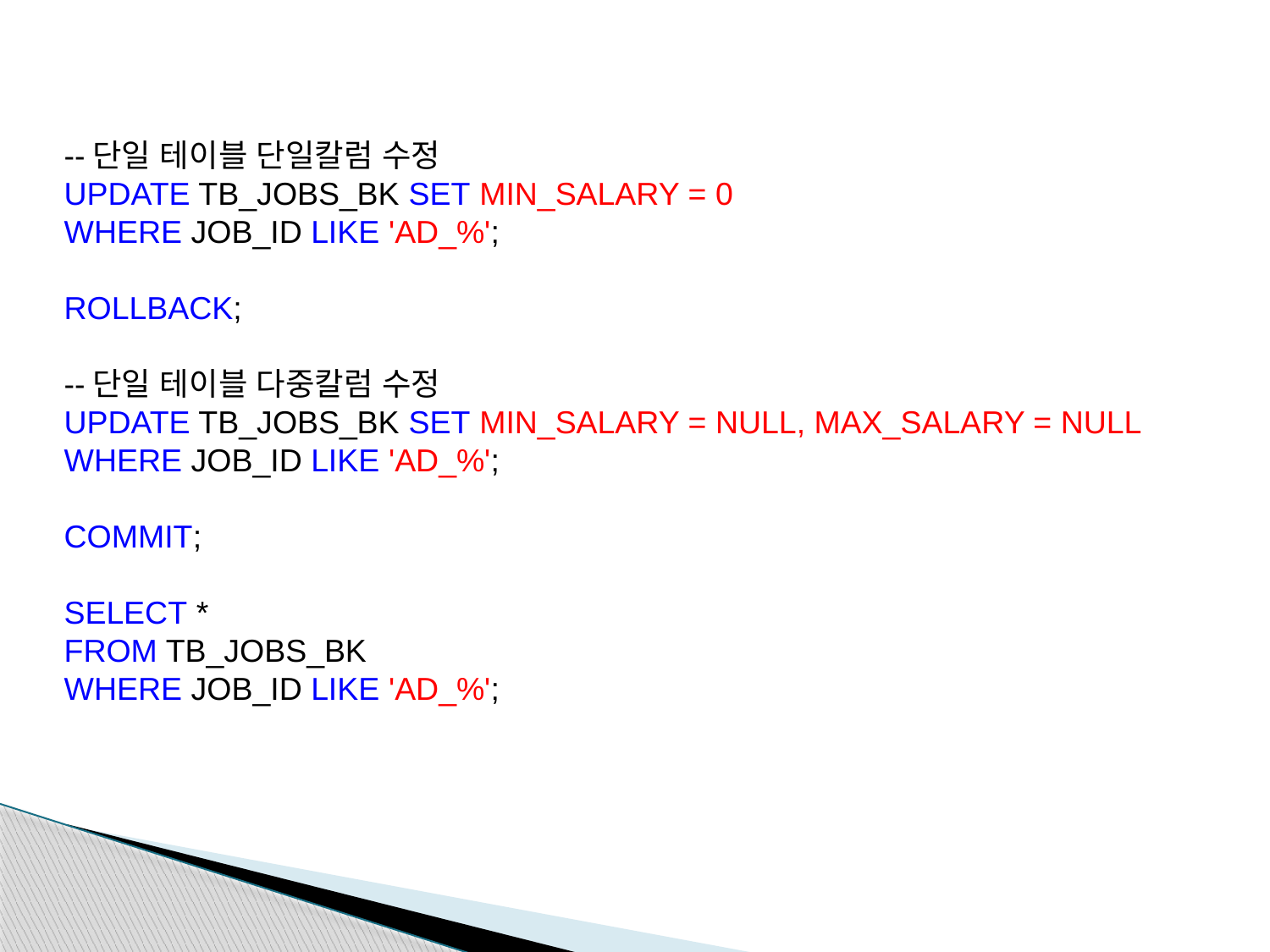

--단일 테이블 단일칼럼 수정
UPDATE TB_JOBS_BK SET MIN_SALARY = 0
WHERE JOB_ID LIKE 'AD_%';

ROLLBACK;

--단일 테이블 다중칼럼 수정
UPDATE TB_JOBS_BK SET MIN_SALARY = NULL, MAX_SALARY = NULL
WHERE JOB_ID LIKE 'AD_%';

COMMIT;

SELECT *
FROM TB_JOBS_BK
WHERE JOB_ID LIKE 'AD_%';